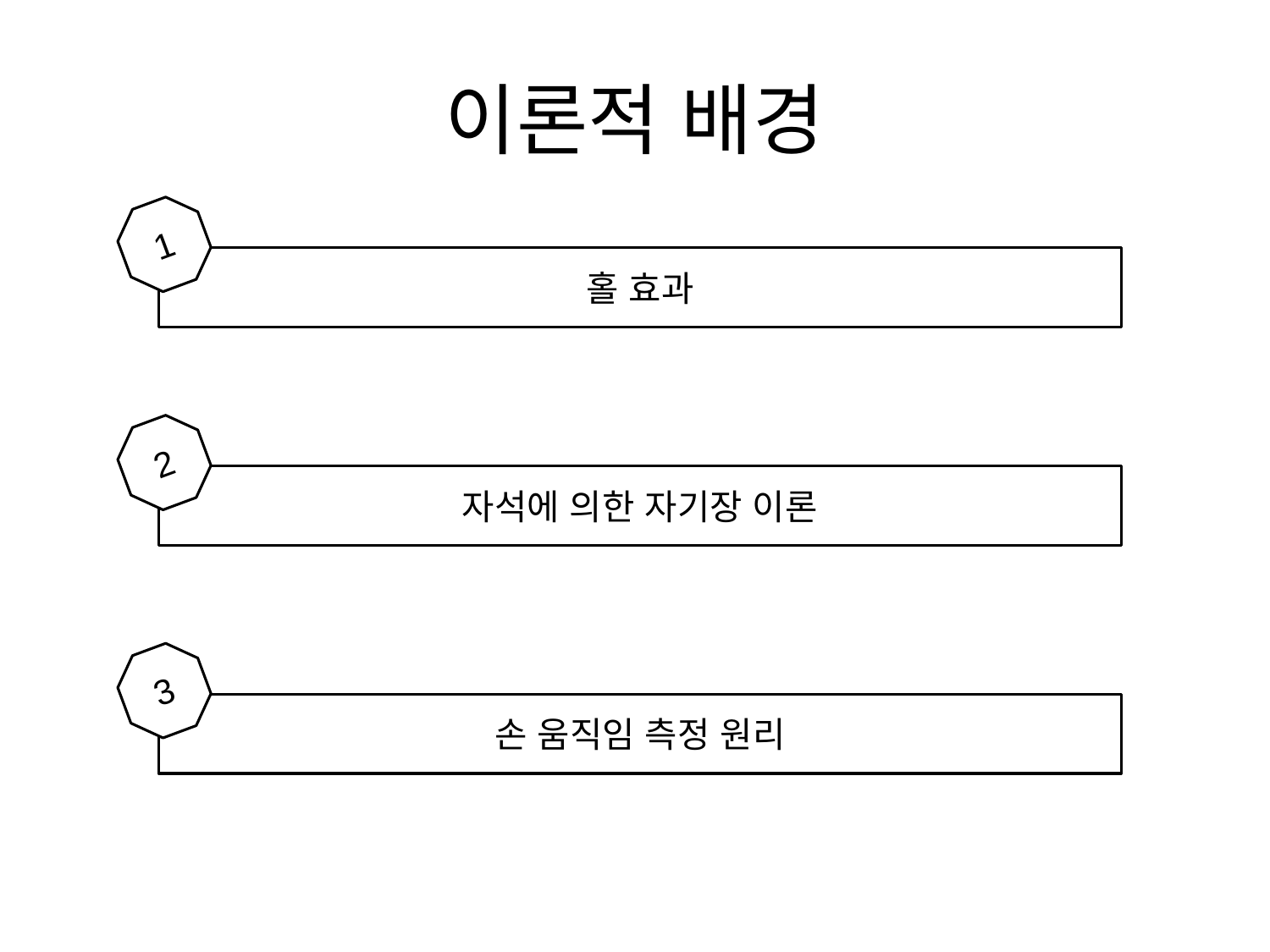

# 이론적 배경
1

홀 효과

2
자석에 의한 자기장 이론
3
손 움직임 측정 원리